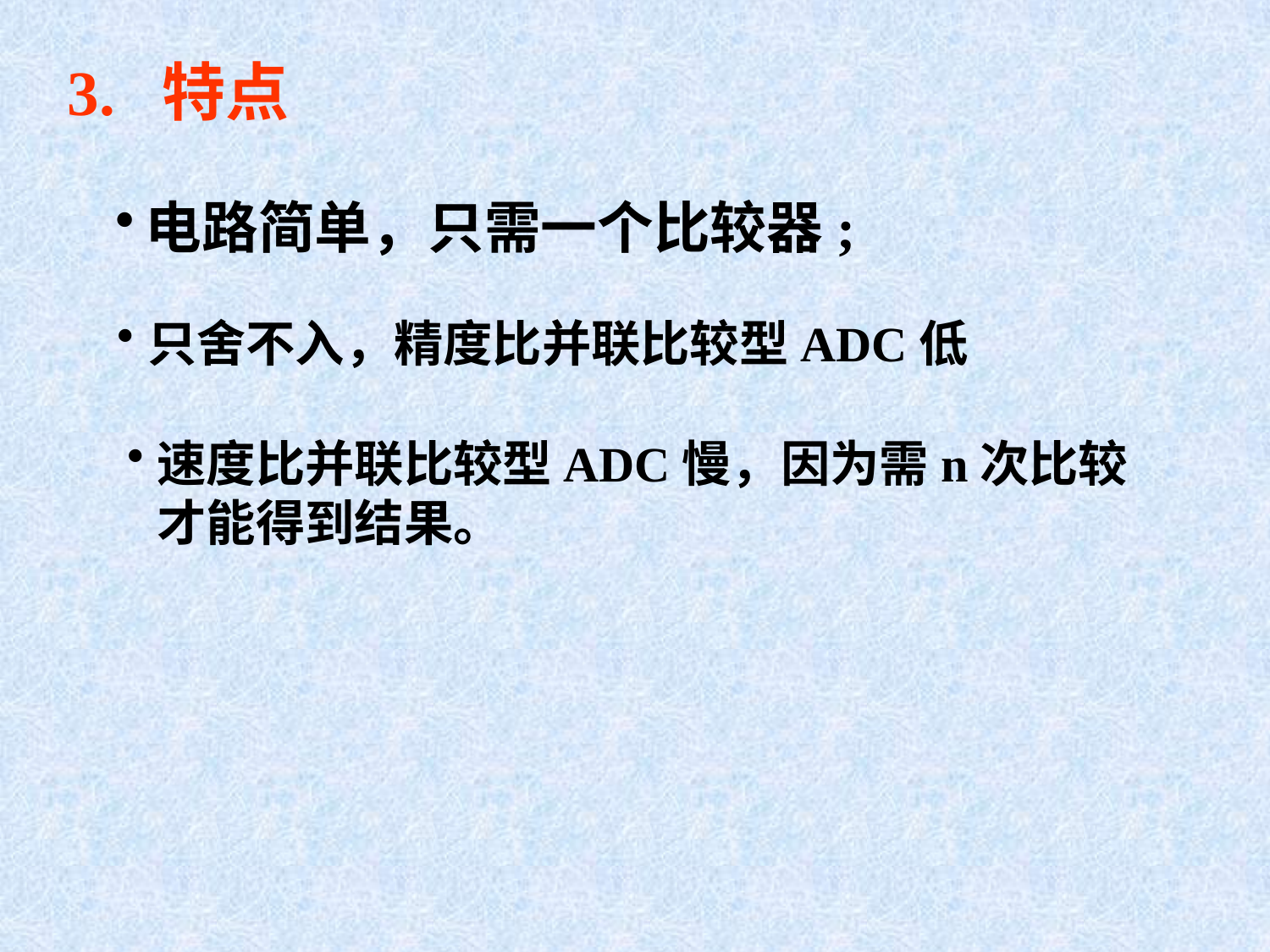

3.  特点
电路简单，只需一个比较器;
只舍不入，精度比并联比较型ADC低
速度比并联比较型ADC慢，因为需n次比较才能得到结果。